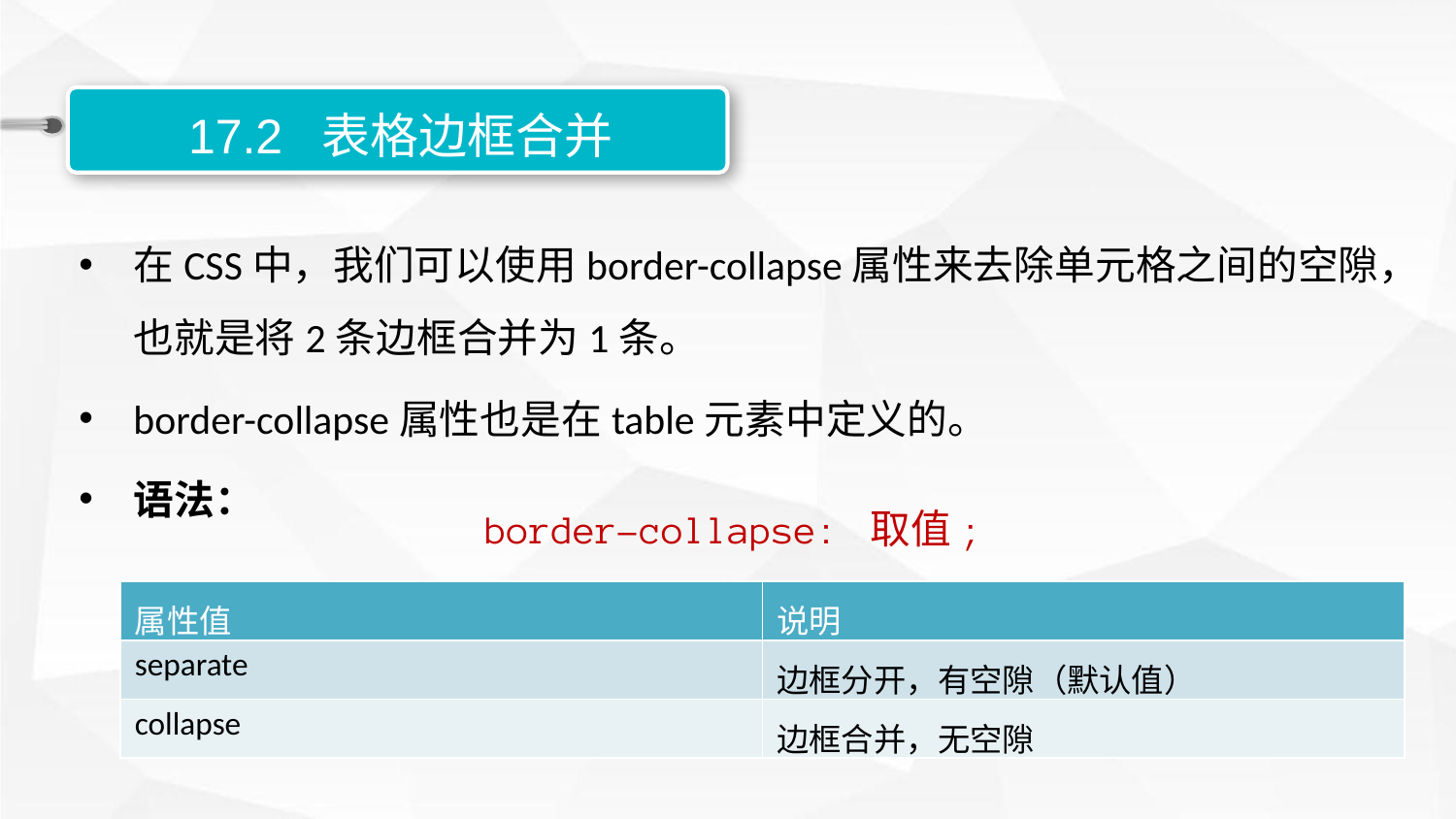

17.2  表格边框合并

在CSS中，我们可以使用border-collapse属性来去除单元格之间的空隙，也就是将2条边框合并为1条。
border-collapse属性也是在table元素中定义的。
语法：
border-collapse: 取值;
| 属性值 | 说明 |
| --- | --- |
| separate | 边框分开，有空隙（默认值） |
| collapse | 边框合并，无空隙 |